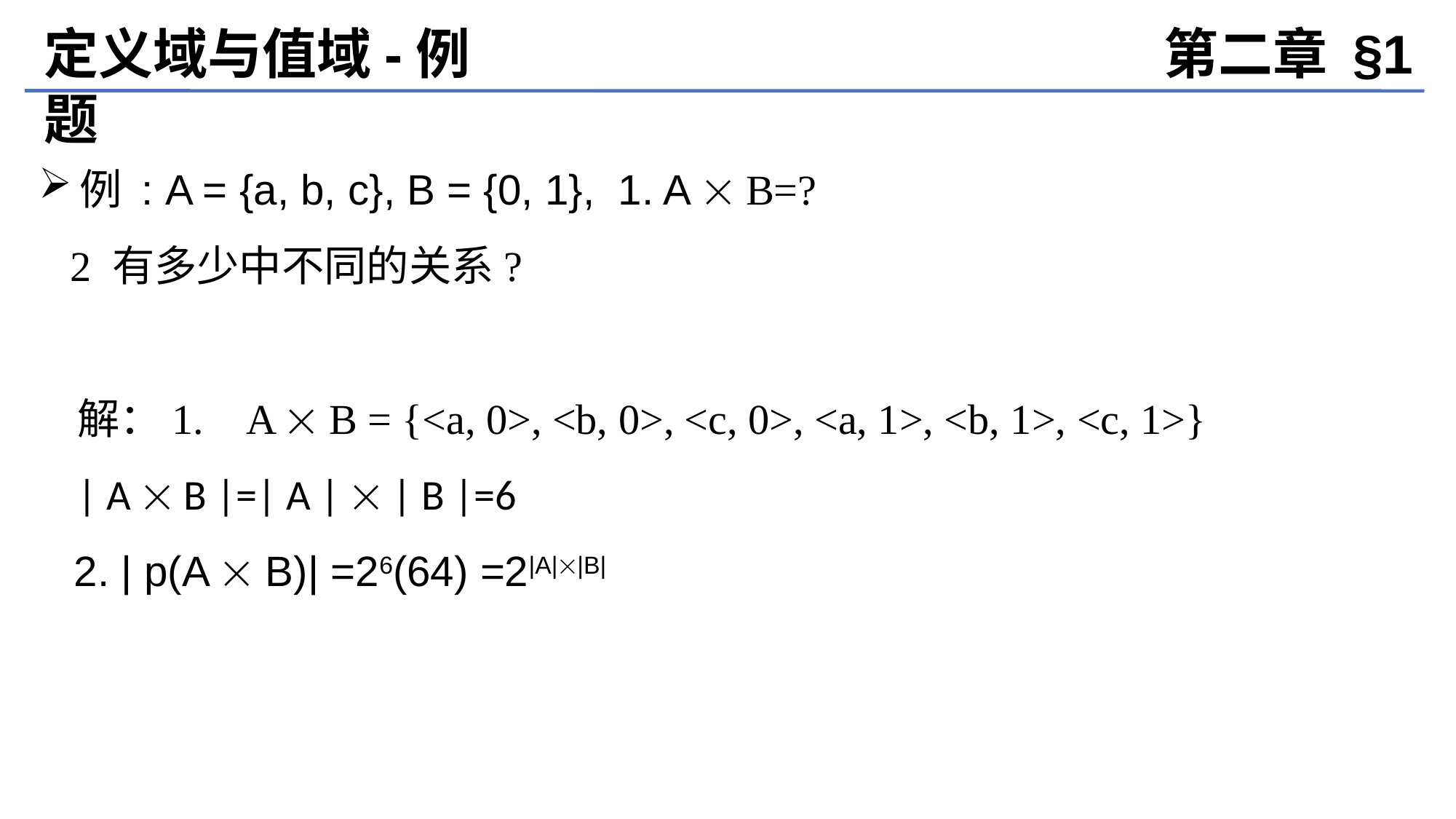

定义域与值域-例题
第二章 §1
例 : A = {a, b, c}, B = {0, 1},  1. A × B=?
   2 有多少中不同的关系?

   解：1.    A × B = {<a, 0>, <b, 0>, <c, 0>, <a, 1>, <b, 1>, <c, 1>}
    | A × B |=| A | × | B |=6
   2. | p(A × B)| =26(64) =2|A|×|B|